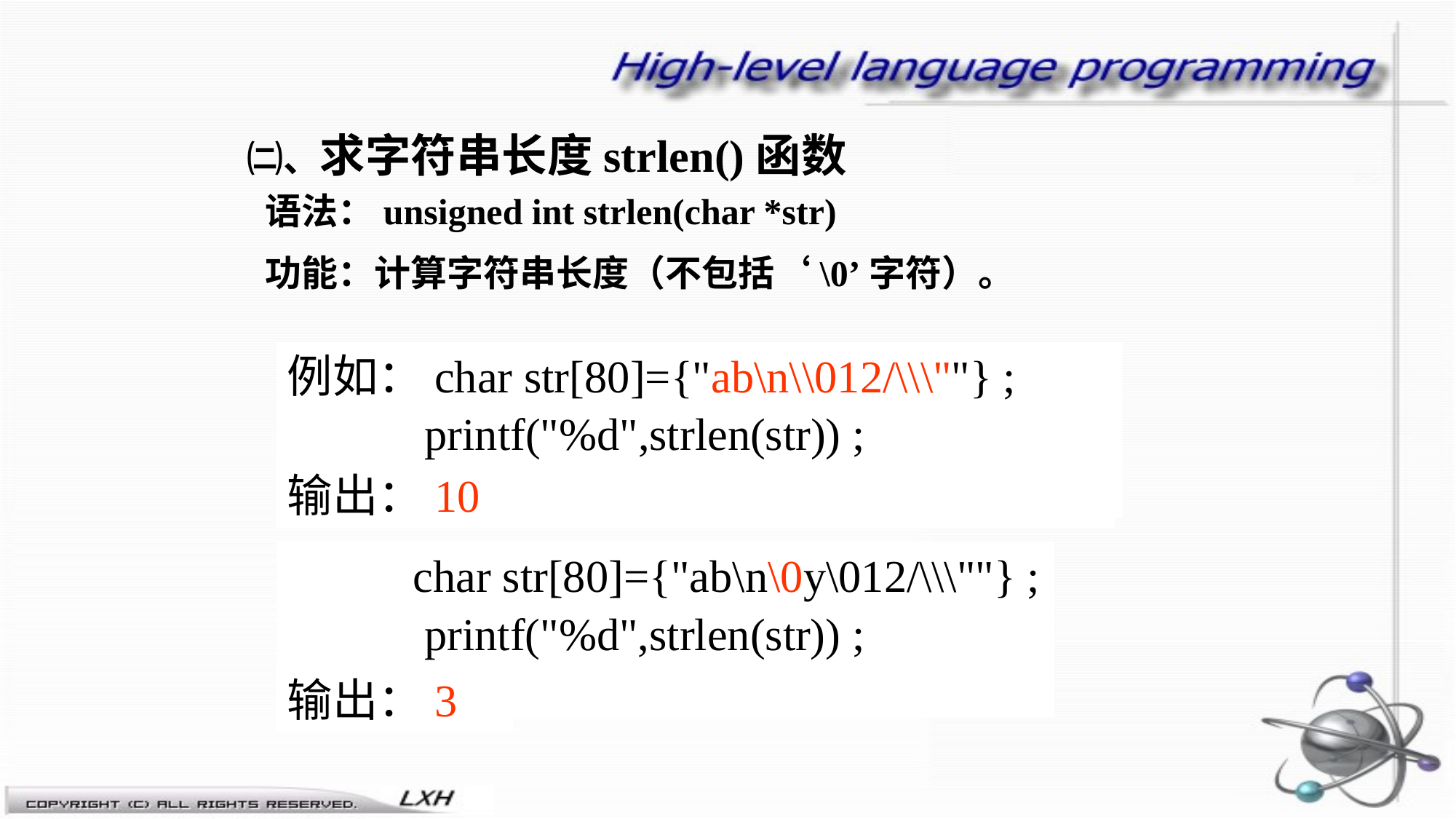

㈡、求字符串长度strlen()函数
语法：unsigned int strlen(char *str)
功能：计算字符串长度（不包括‘\0’字符）。
例如：char str[80]={"ab\n\\012/\\\""} ;
            printf("%d",strlen(str)) ;

输出：10
           char str[80]={"ab\n\0y\012/\\\""} ;
            printf("%d",strlen(str)) ;

输出：3